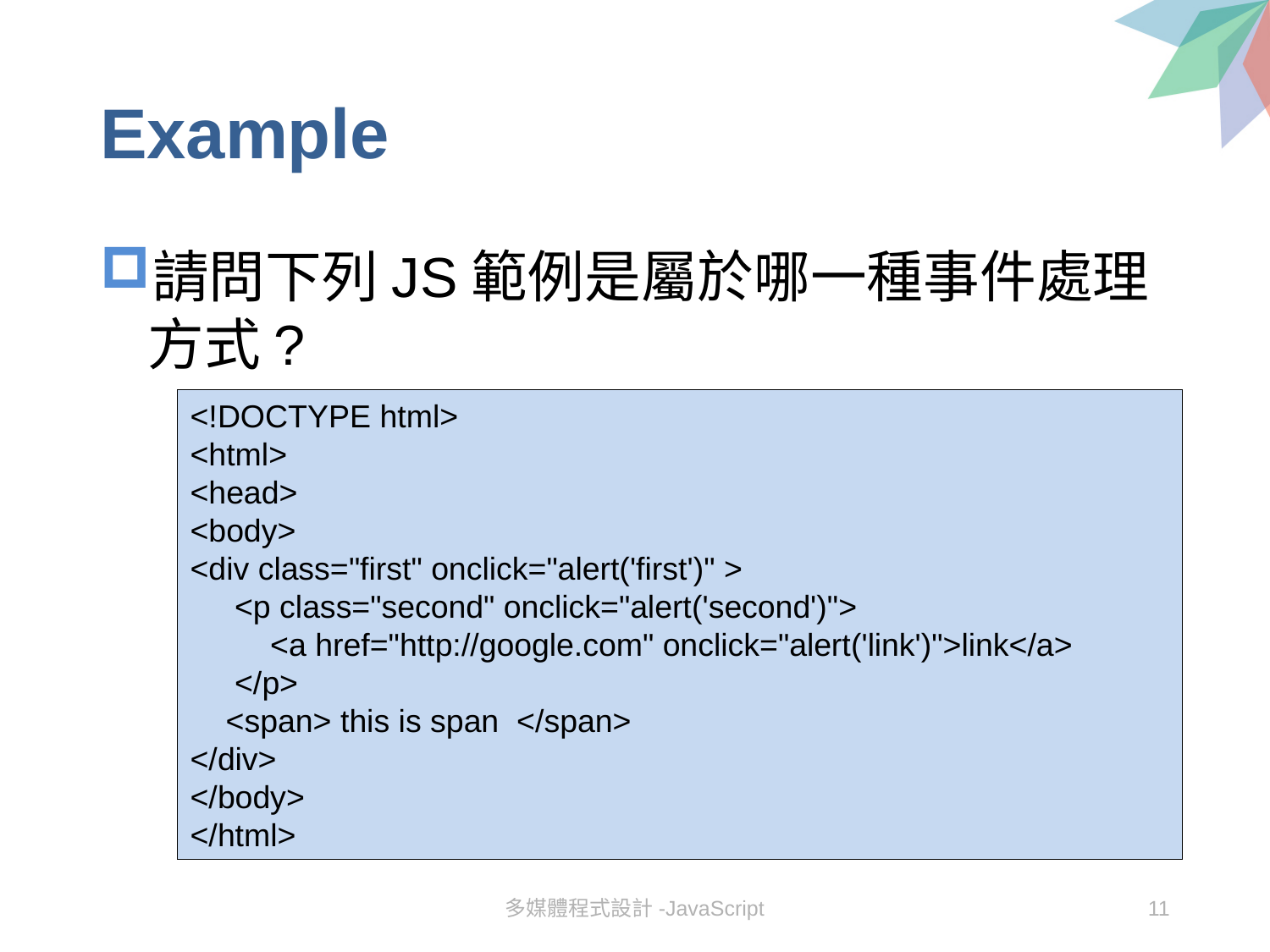

# Example
請問下列JS範例是屬於哪一種事件處理方式?
<!DOCTYPE html>
<html>
<head>
<body>
<div class="first" onclick="alert('first')" >
     <p class="second" onclick="alert('second')">
         <a href="http://google.com" onclick="alert('link')">link</a>
     </p>
    <span> this is span  </span>
</div>
</body>
</html>
多媒體程式設計-JavaScript
11